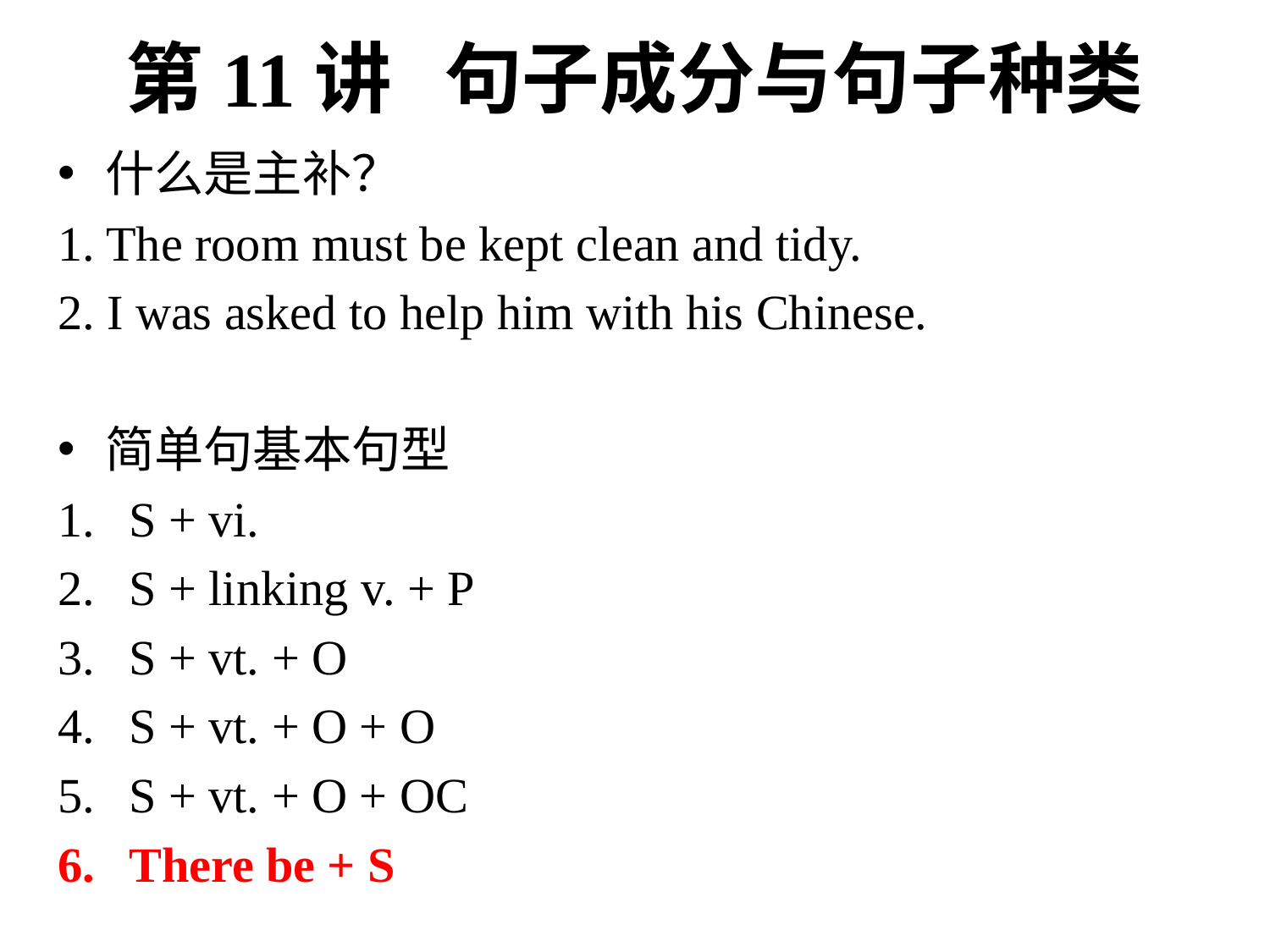

# 第11讲   句子成分与句子种类
什么是主补？
1. The room must be kept clean and tidy.
2. I was asked to help him with his Chinese.

简单句基本句型
S + vi.
S + linking v. + P
S + vt. + O
S + vt. + O + O
S + vt. + O + OC
There be + S